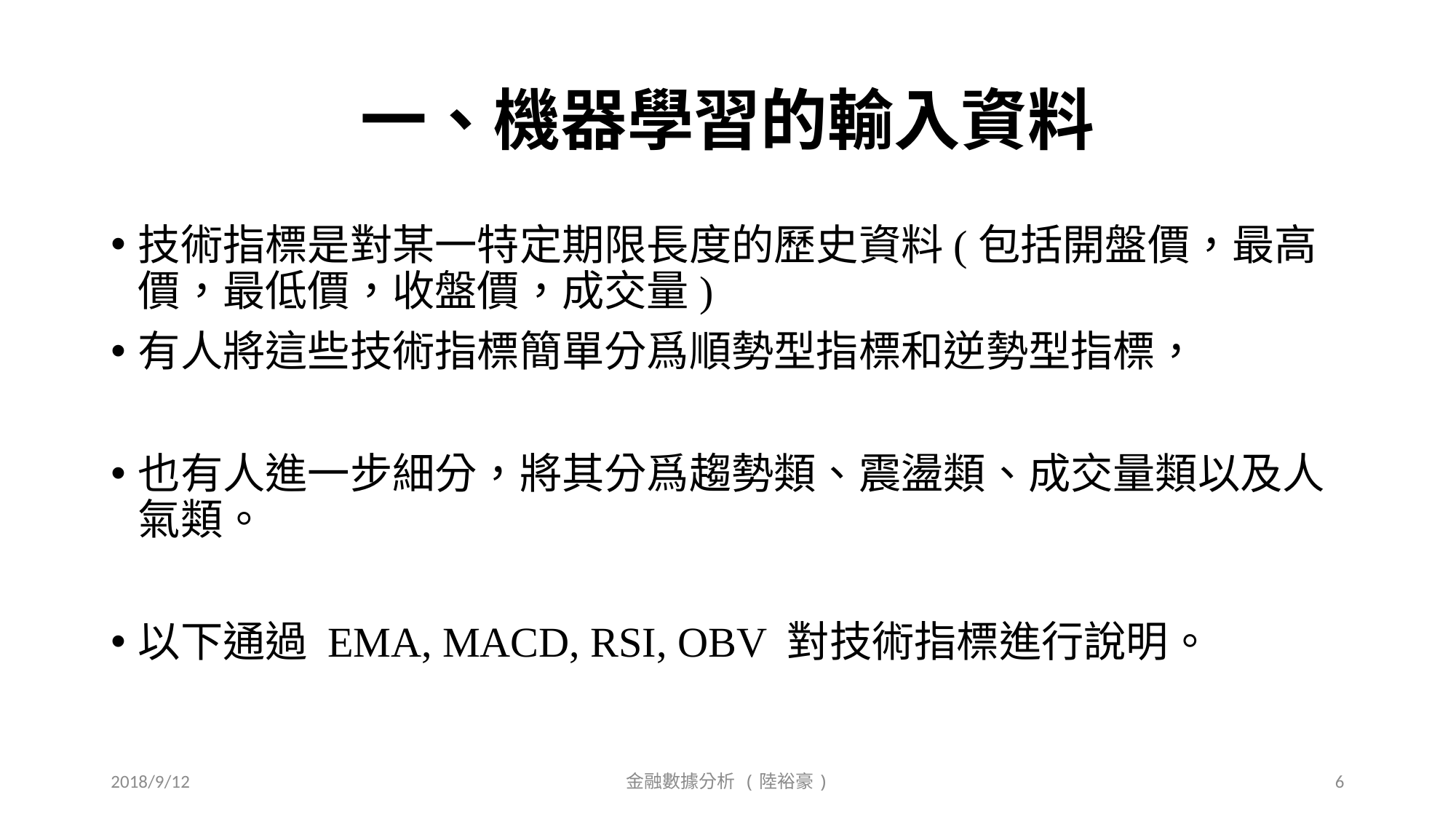

# 一、機器學習的輸入資料
技術指標是對某一特定期限長度的歷史資料(包括開盤價，最高價，最低價，收盤價，成交量)
有人將這些技術指標簡單分爲順勢型指標和逆勢型指標，

也有人進一步細分，將其分爲趨勢類、震盪類、成交量類以及人氣類。

以下通過 EMA, MACD, RSI, OBV 對技術指標進行說明。
2018/9/12
金融數據分析 (陸裕豪)
6